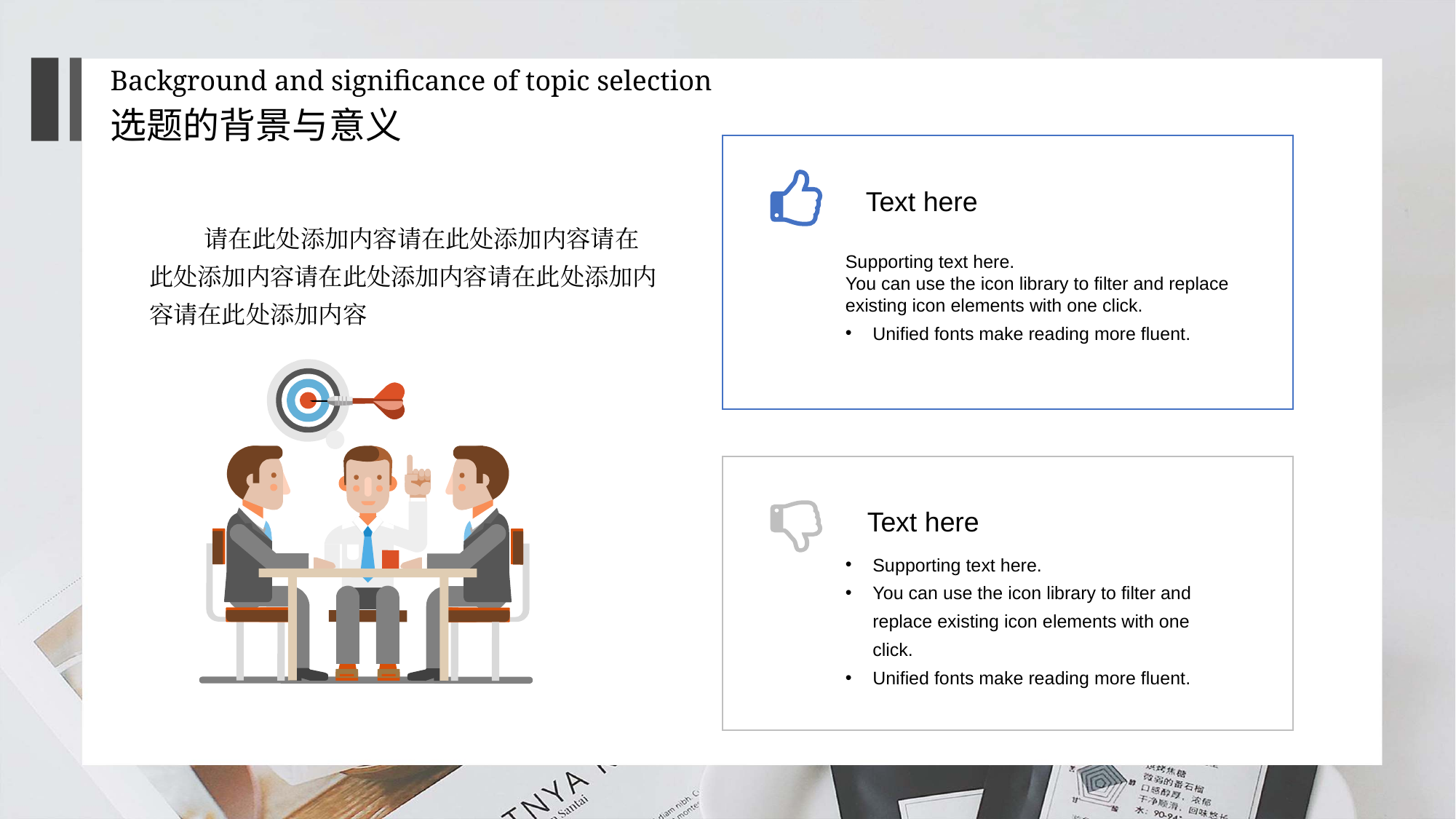

Background and significance of topic selection
选题的背景与意义

Text here
请在此处添加内容请在此处添加内容请在此处添加内容请在此处添加内容请在此处添加内容请在此处添加内容
Supporting text here.You can use the icon library to filter and replace existing icon elements with one click.Unified fonts make reading more fluent.

Text here

Supporting text here.
You can use the icon library to filter and replace existing icon elements with one click.
Unified fonts make reading more fluent.